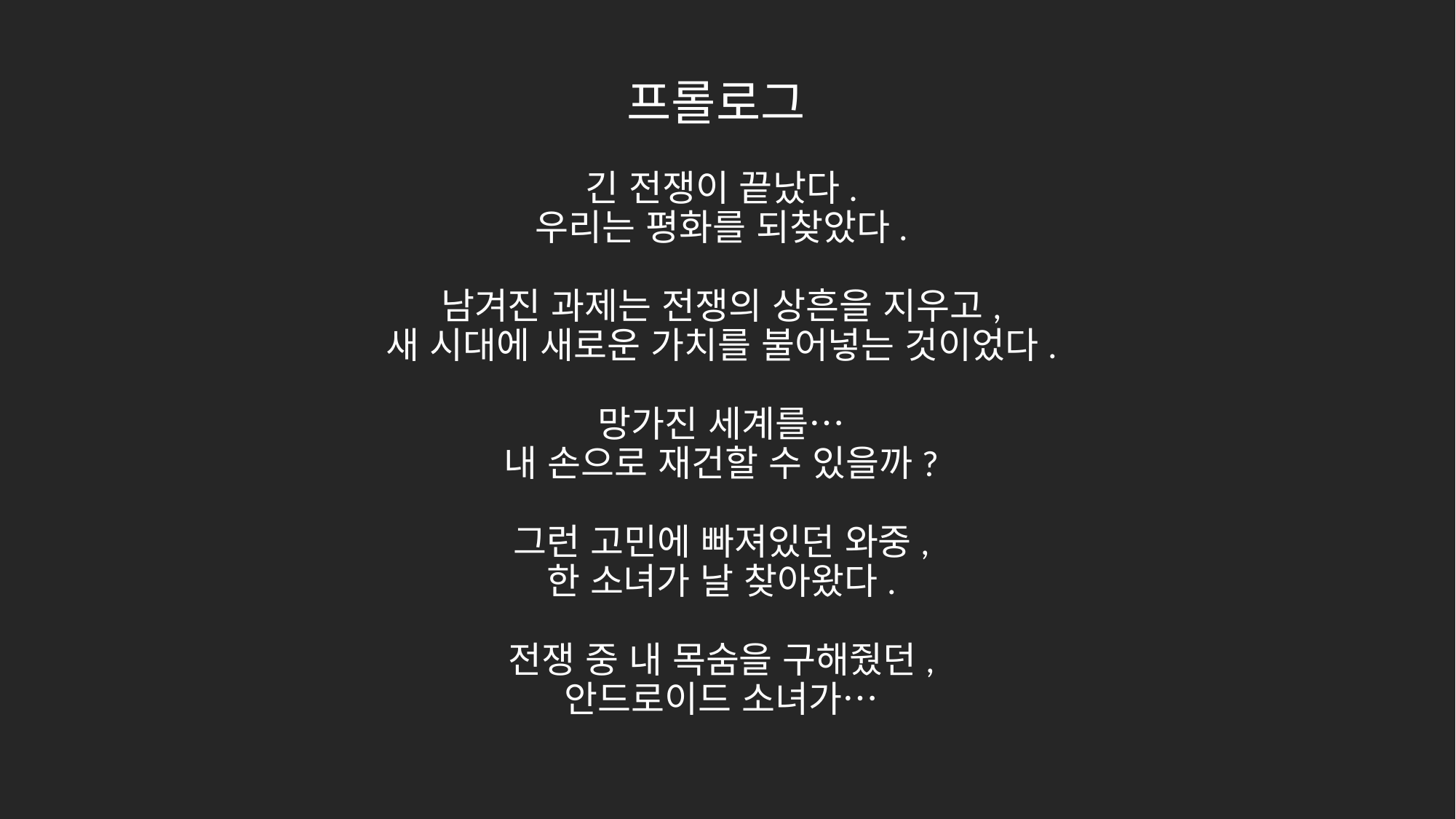

프롤로그

긴 전쟁이 끝났다.
우리는 평화를 되찾았다.

남겨진 과제는 전쟁의 상흔을 지우고,
새 시대에 새로운 가치를 불어넣는 것이었다.

망가진 세계를…
내 손으로 재건할 수 있을까?

그런 고민에 빠져있던 와중,
한 소녀가 날 찾아왔다.

전쟁 중 내 목숨을 구해줬던,
안드로이드 소녀가…